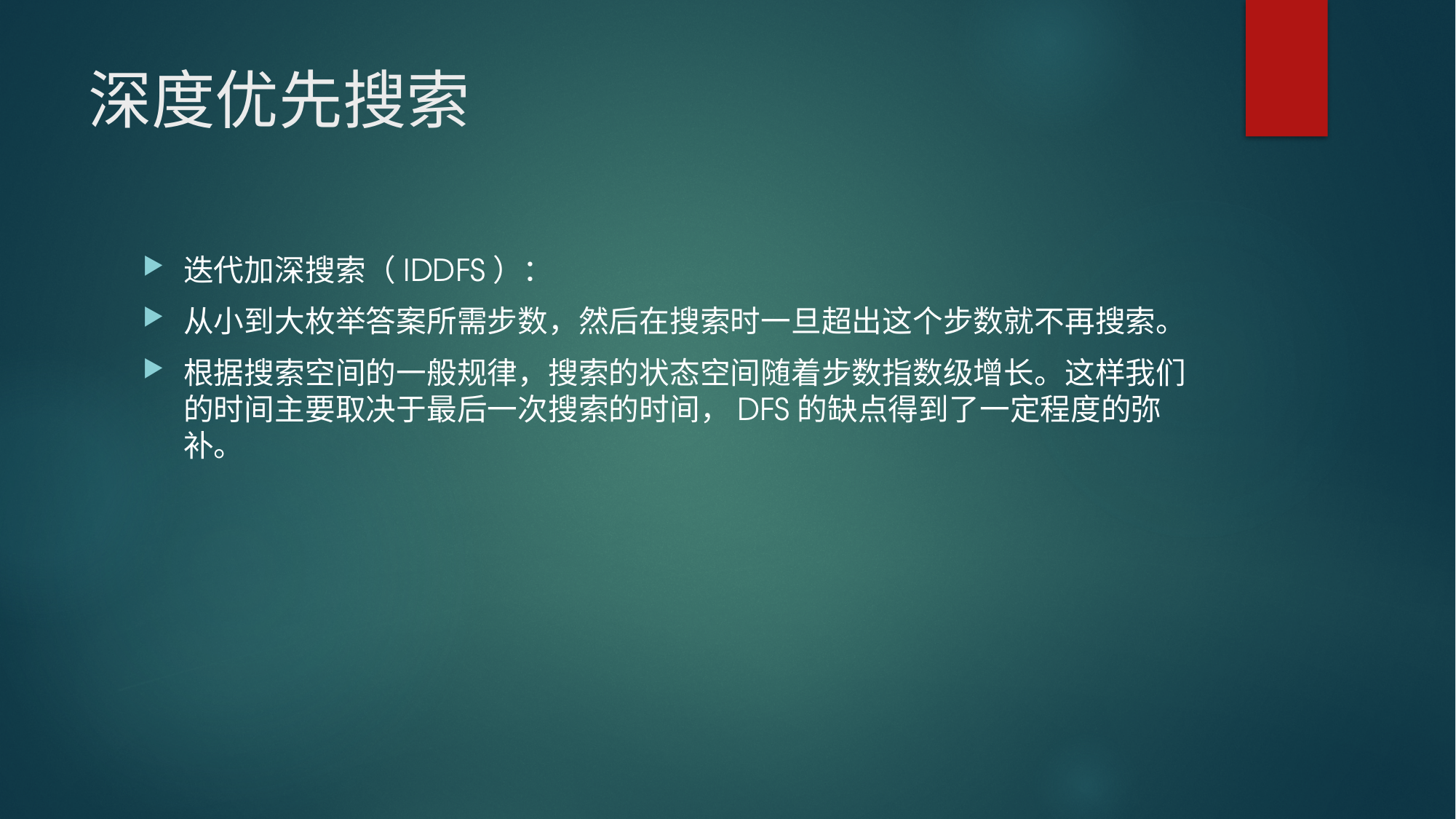

# 深度优先搜索
迭代加深搜索（IDDFS）：
从小到大枚举答案所需步数，然后在搜索时一旦超出这个步数就不再搜索。
根据搜索空间的一般规律，搜索的状态空间随着步数指数级增长。这样我们的时间主要取决于最后一次搜索的时间，DFS的缺点得到了一定程度的弥补。